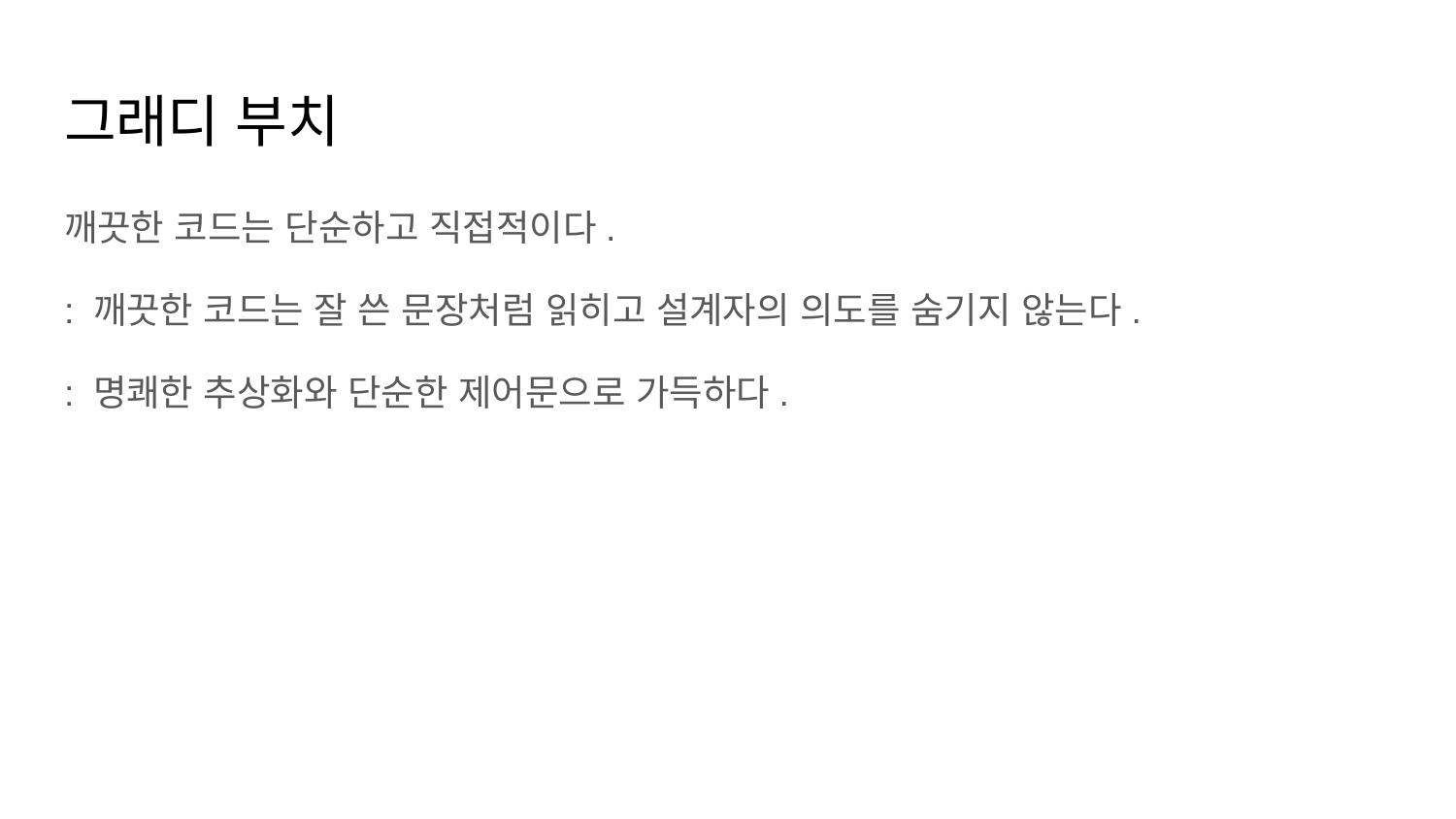

# 그래디 부치
깨끗한 코드는 단순하고 직접적이다.
: 깨끗한 코드는 잘 쓴 문장처럼 읽히고 설계자의 의도를 숨기지 않는다.
: 명쾌한 추상화와 단순한 제어문으로 가득하다.